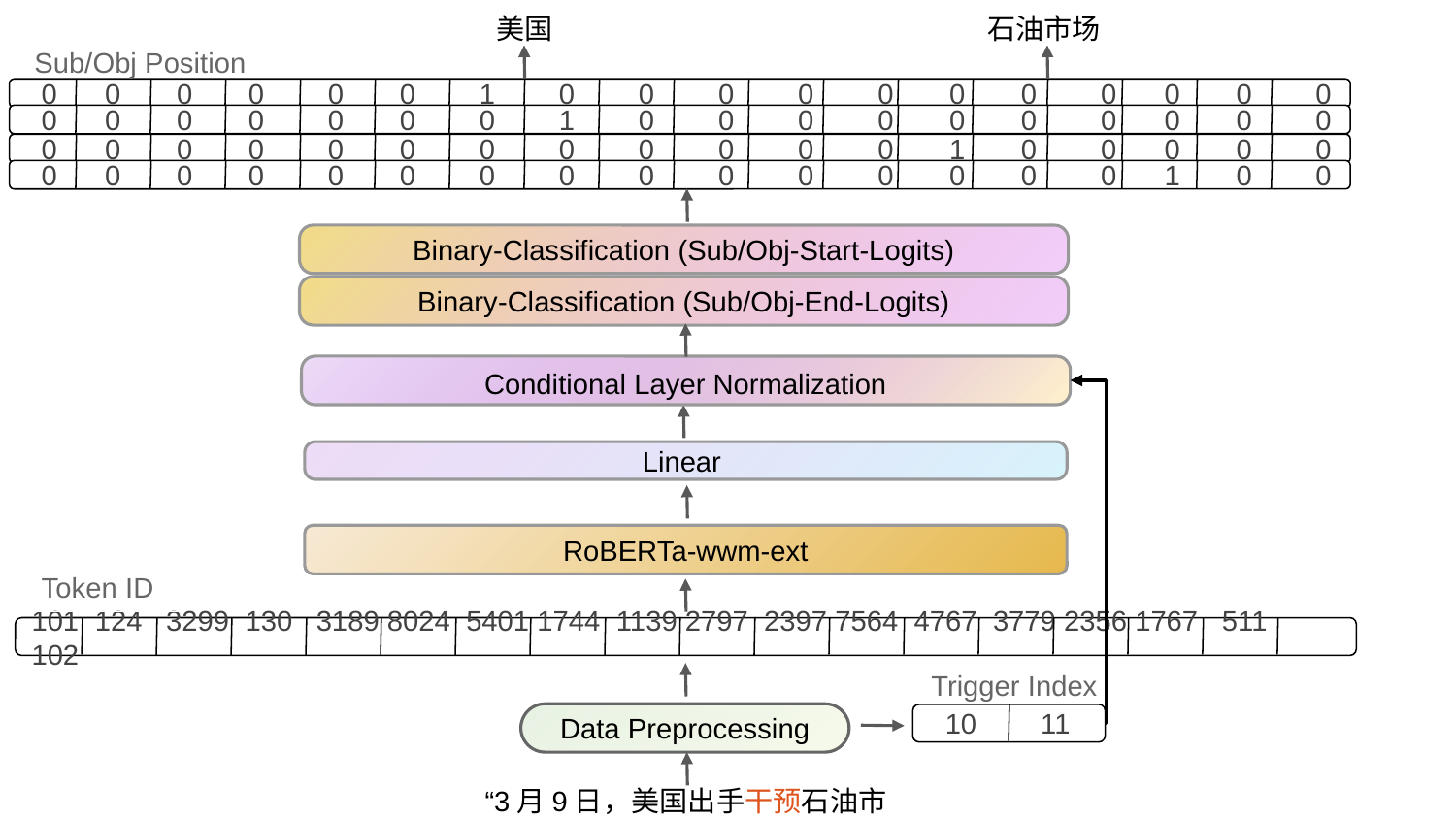

美国
石油市场
Sub/Obj Position
  0      0       0       0        0       0        1        0        0        0        0        0       0       0        0      0       0        0
  0      0       0       0        0       0        0        1        0        0        0        0       0       0        0      0       0        0
  0      0       0       0        0       0        0        0        0        0        0        0       1       0        0      0       0        0
  0      0       0       0        0       0        0        0        0        0        0        0       0       0        0      1       0        0
Binary-Classification (Sub/Obj-Start-Logits)
Binary-Classification (Sub/Obj-End-Logits)
Conditional Layer Normalization
Linear
RoBERTa-wwm-ext
Token ID
101  124   3299  130   3189 8024  5401 1744  1139 2797  2397 7564  4767  3779 2356 1767   511   102
Trigger Index
Data Preprocessing
  10        11
“3月9日，美国出手干预石油市场。”